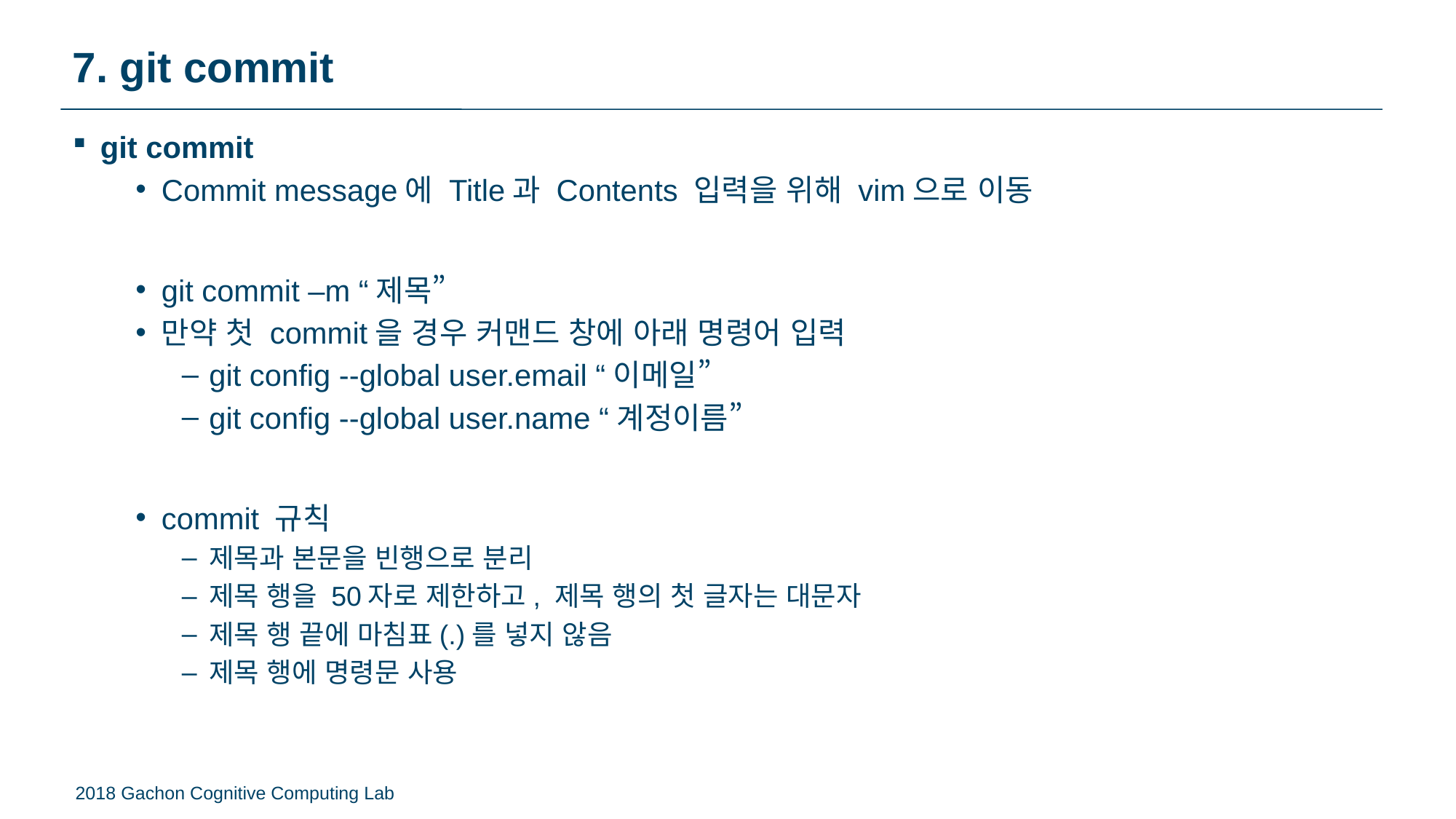

# 7. git commit
git commit
Commit message에 Title과 Contents 입력을 위해 vim으로 이동

git commit –m “제목”
만약 첫 commit을 경우 커맨드 창에 아래 명령어 입력
git config --global user.email “이메일”
git config --global user.name “계정이름”

commit 규칙
제목과 본문을 빈행으로 분리
제목 행을 50자로 제한하고, 제목 행의 첫 글자는 대문자
제목 행 끝에 마침표(.)를 넣지 않음
제목 행에 명령문 사용